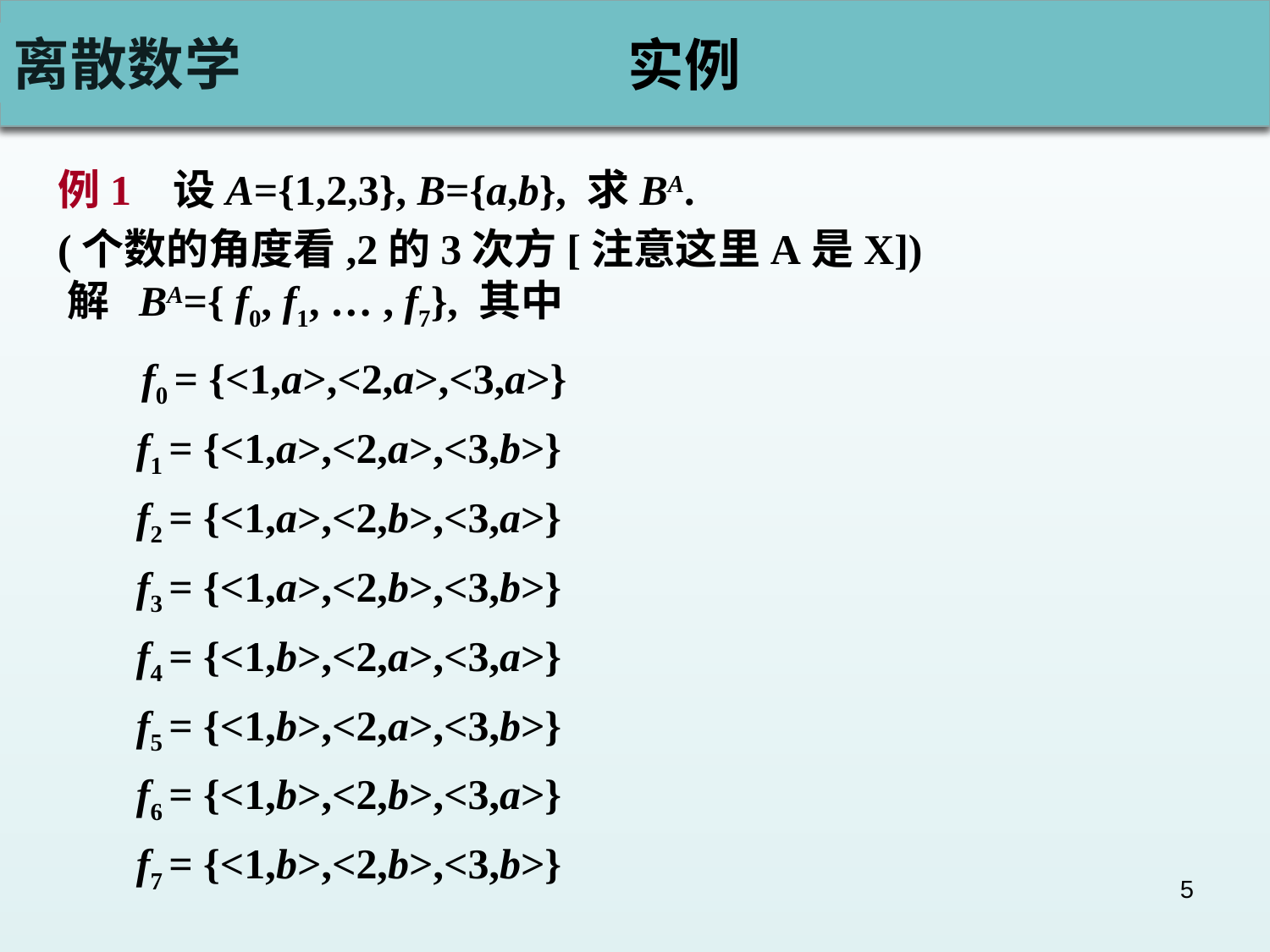

# 实例
例1   设A={1,2,3}, B={a,b}, 求BA.
(个数的角度看,2的3次方[注意这里A是X])
解  BA={ f0, f1, … , f7}, 其中
       f0 = {<1,a>,<2,a>,<3,a>}
  f1 = {<1,a>,<2,a>,<3,b>}
  f2 = {<1,a>,<2,b>,<3,a>}
  f3 = {<1,a>,<2,b>,<3,b>}
  f4 = {<1,b>,<2,a>,<3,a>}
  f5 = {<1,b>,<2,a>,<3,b>}
  f6 = {<1,b>,<2,b>,<3,a>}
  f7 = {<1,b>,<2,b>,<3,b>}
5